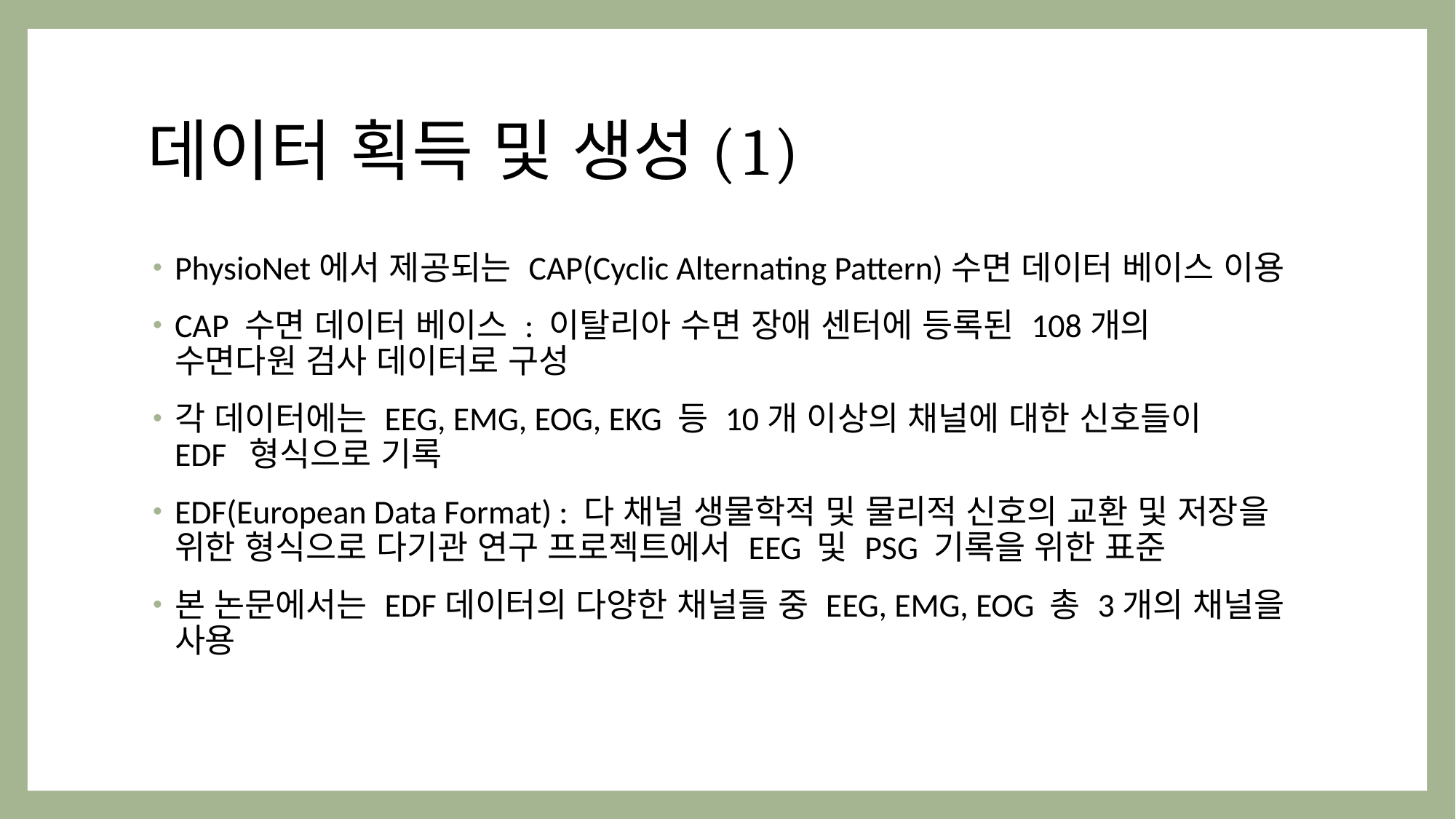

# 데이터 획득 및 생성(1)
PhysioNet에서 제공되는 CAP(Cyclic Alternating Pattern)수면 데이터 베이스 이용
CAP 수면 데이터 베이스 : 이탈리아 수면 장애 센터에 등록된 108개의               수면다원 검사 데이터로 구성
각 데이터에는 EEG, EMG, EOG, EKG 등 10개 이상의 채널에 대한 신호들이      EDF  형식으로 기록
EDF(European Data Format) : 다 채널 생물학적 및 물리적 신호의 교환 및 저장을 위한 형식으로 다기관 연구 프로젝트에서 EEG 및 PSG 기록을 위한 표준
본 논문에서는 EDF데이터의 다양한 채널들 중 EEG, EMG, EOG 총 3개의 채널을 사용